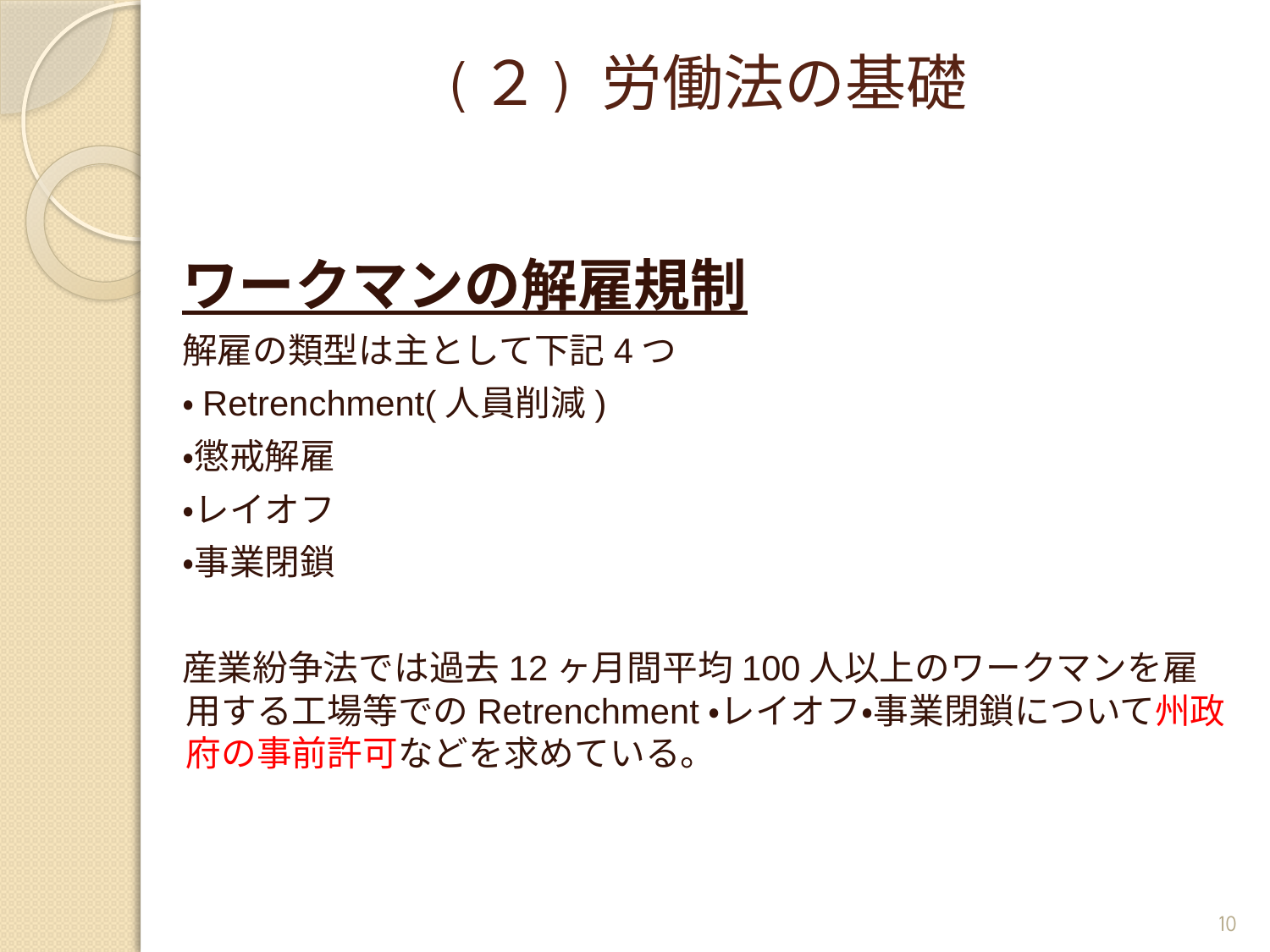

# (２) 労働法の基礎
ワークマンの解雇規制
解雇の類型は主として下記4つ
・Retrenchment(人員削減)
・懲戒解雇
・レイオフ
・事業閉鎖

産業紛争法では過去12ヶ月間平均100人以上のワークマンを雇用する工場等でのRetrenchment・レイオフ・事業閉鎖について州政府の事前許可などを求めている。
10